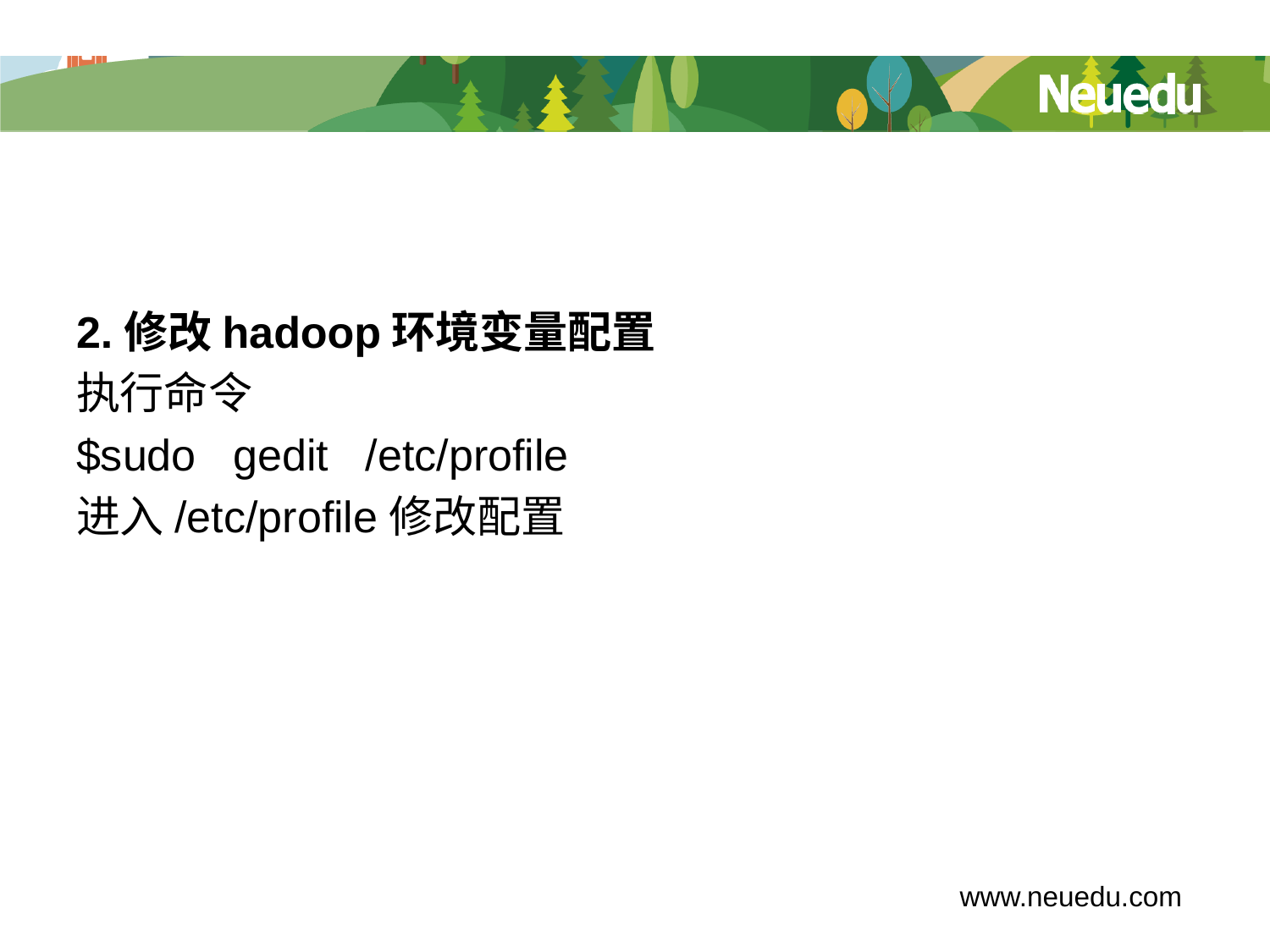

#
2.修改hadoop环境变量配置
执行命令
$sudo   gedit   /etc/profile
进入/etc/profile修改配置